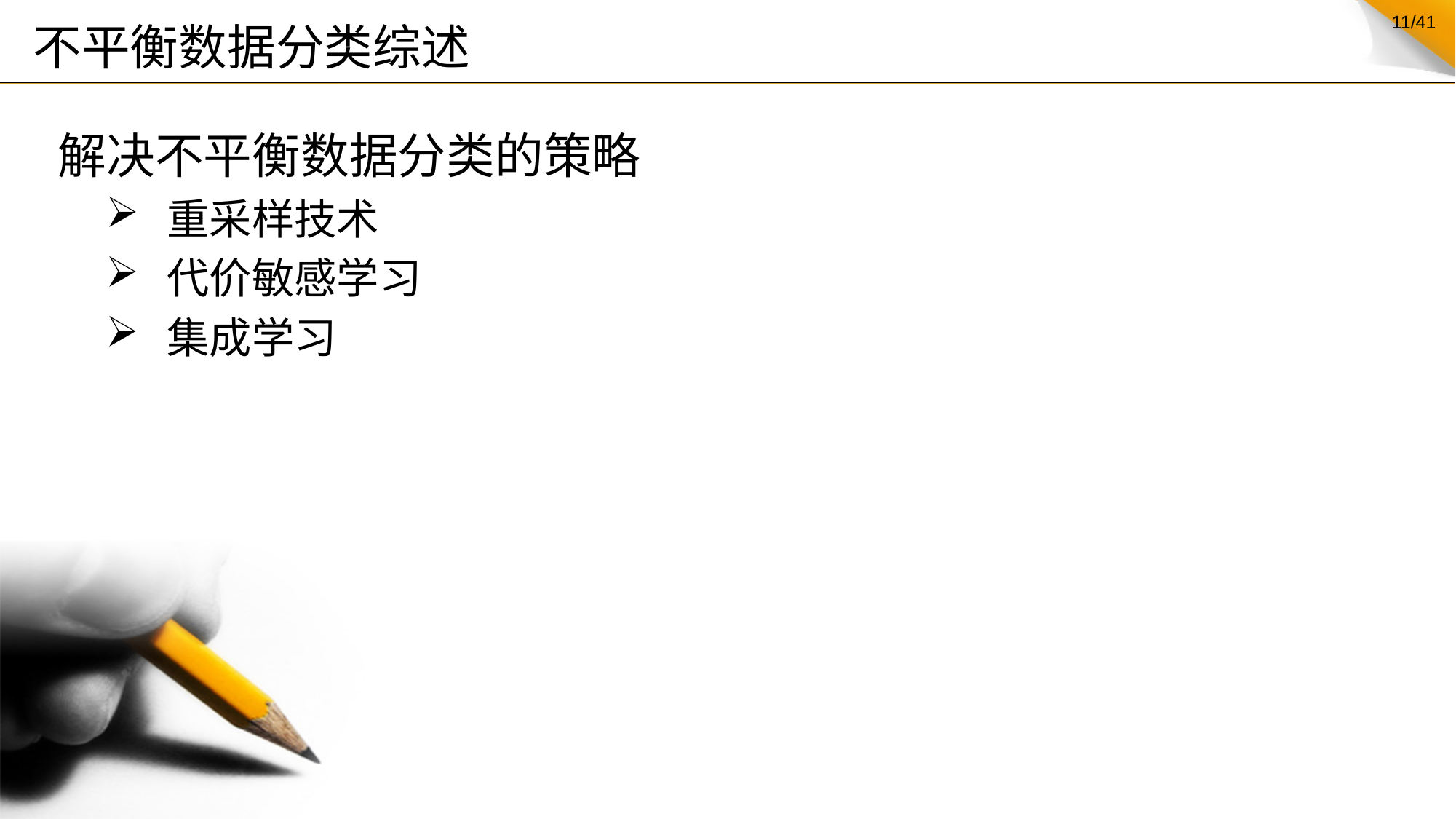

# 不平衡数据分类综述
解决不平衡数据分类的策略
重采样技术
代价敏感学习
集成学习